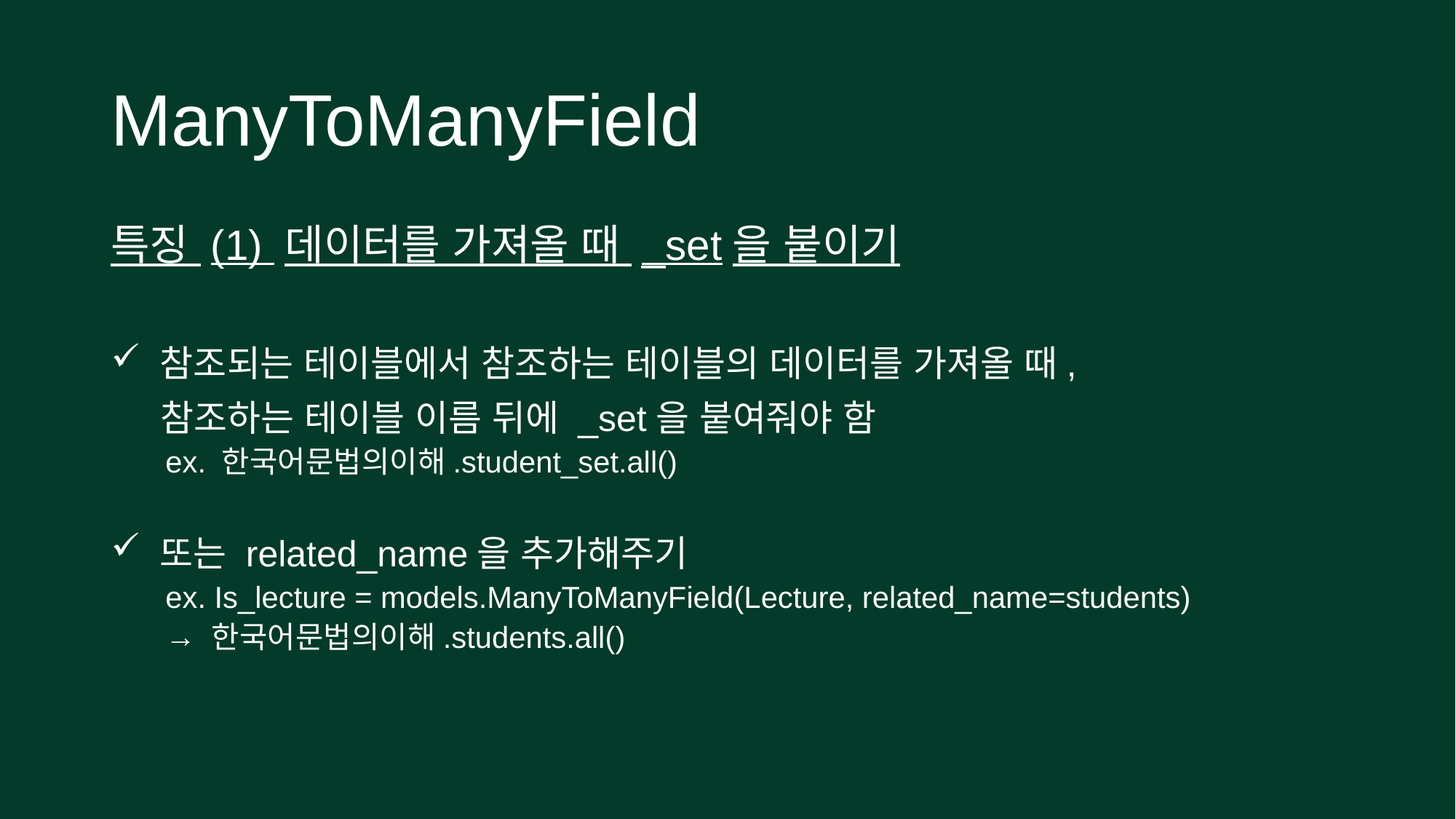

# ManyToManyField
특징 (1) 데이터를 가져올 때 _set을 붙이기

 참조되는 테이블에서 참조하는 테이블의 데이터를 가져올 때,
    참조하는 테이블 이름 뒤에 _set을 붙여줘야 함
ex. 한국어문법의이해.student_set.all()

 또는 related_name을 추가해주기
ex. Is_lecture = models.ManyToManyField(Lecture, related_name=students)
 한국어문법의이해.students.all()